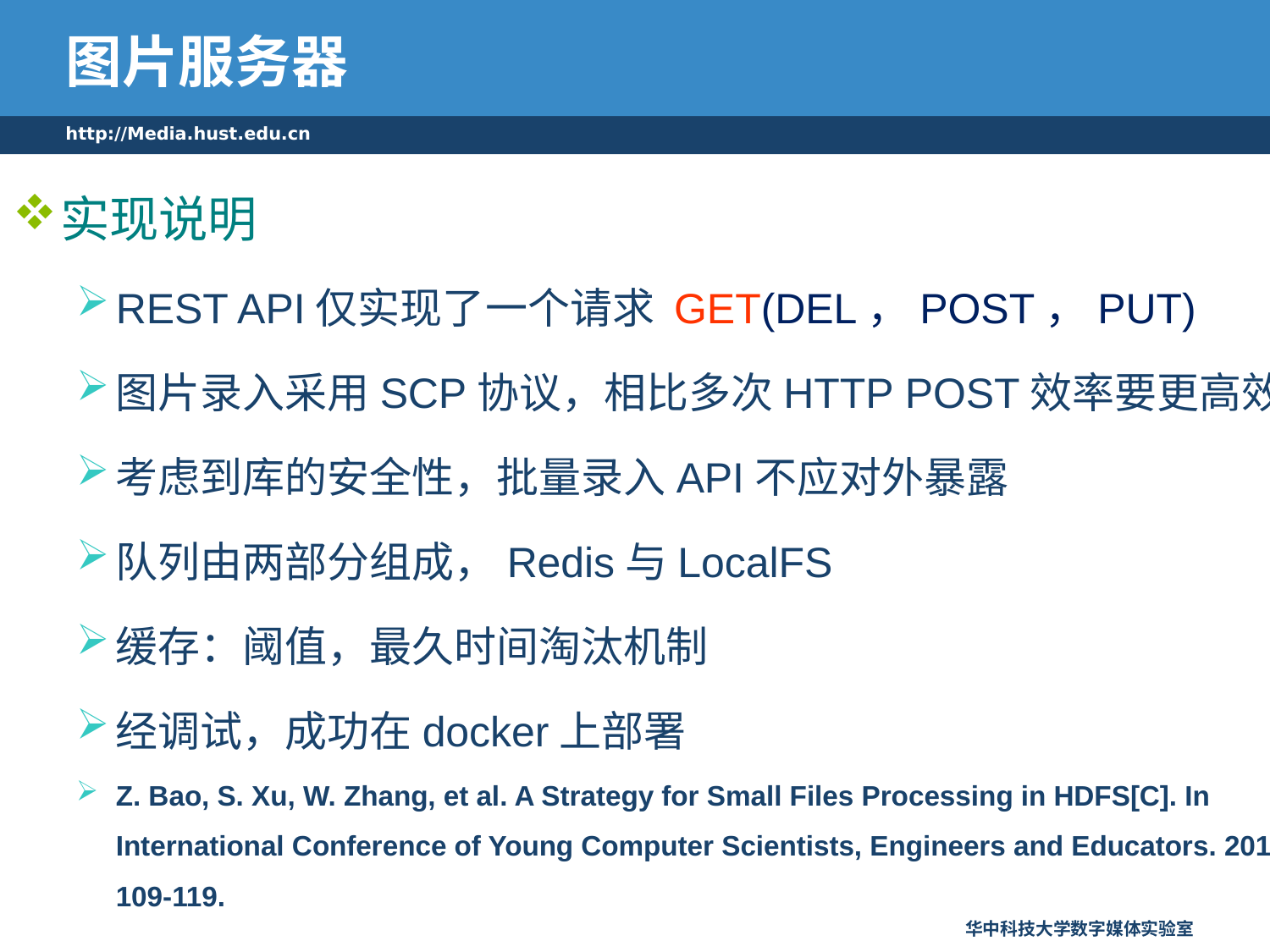

# 图片服务器
http://Media.hust.edu.cn
实现说明
REST API仅实现了一个请求 GET(DEL，POST，PUT)
图片录入采用SCP协议，相比多次HTTP POST效率要更高效
考虑到库的安全性，批量录入API不应对外暴露
队列由两部分组成，Redis与LocalFS
缓存：阈值，最久时间淘汰机制
经调试，成功在docker上部署
Z. Bao, S. Xu, W. Zhang, et al. A Strategy for Small Files Processing in HDFS[C]. In International Conference of Young Computer Scientists, Engineers and Educators. 2016: 109-119.

华中科技大学数字媒体实验室